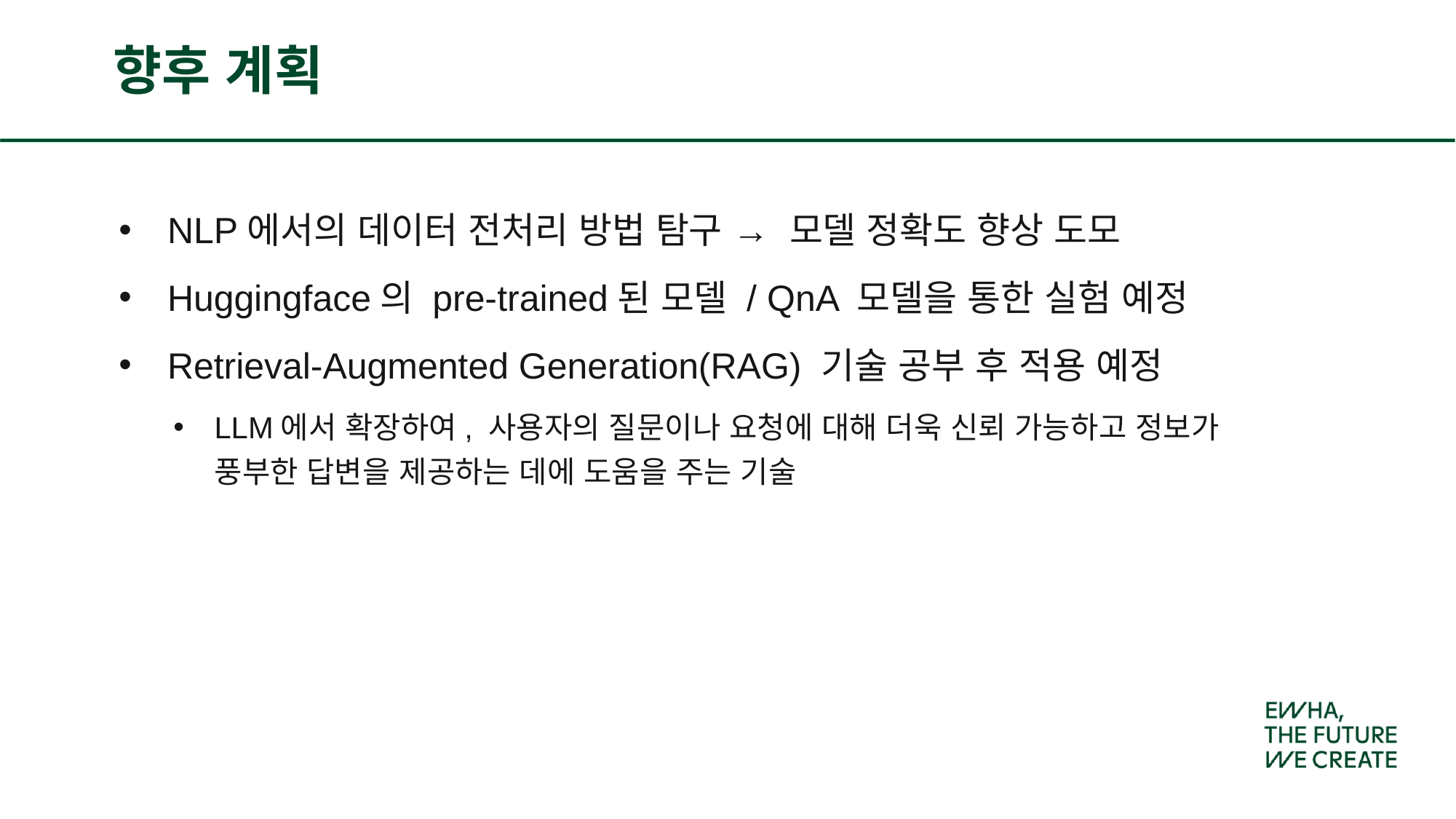

# 향후 계획
NLP에서의 데이터 전처리 방법 탐구 →  모델 정확도 향상 도모
Huggingface의 pre-trained된 모델 / QnA 모델을 통한 실험 예정
Retrieval-Augmented Generation(RAG) 기술 공부 후 적용 예정
LLM에서 확장하여, 사용자의 질문이나 요청에 대해 더욱 신뢰 가능하고 정보가 풍부한 답변을 제공하는 데에 도움을 주는 기술